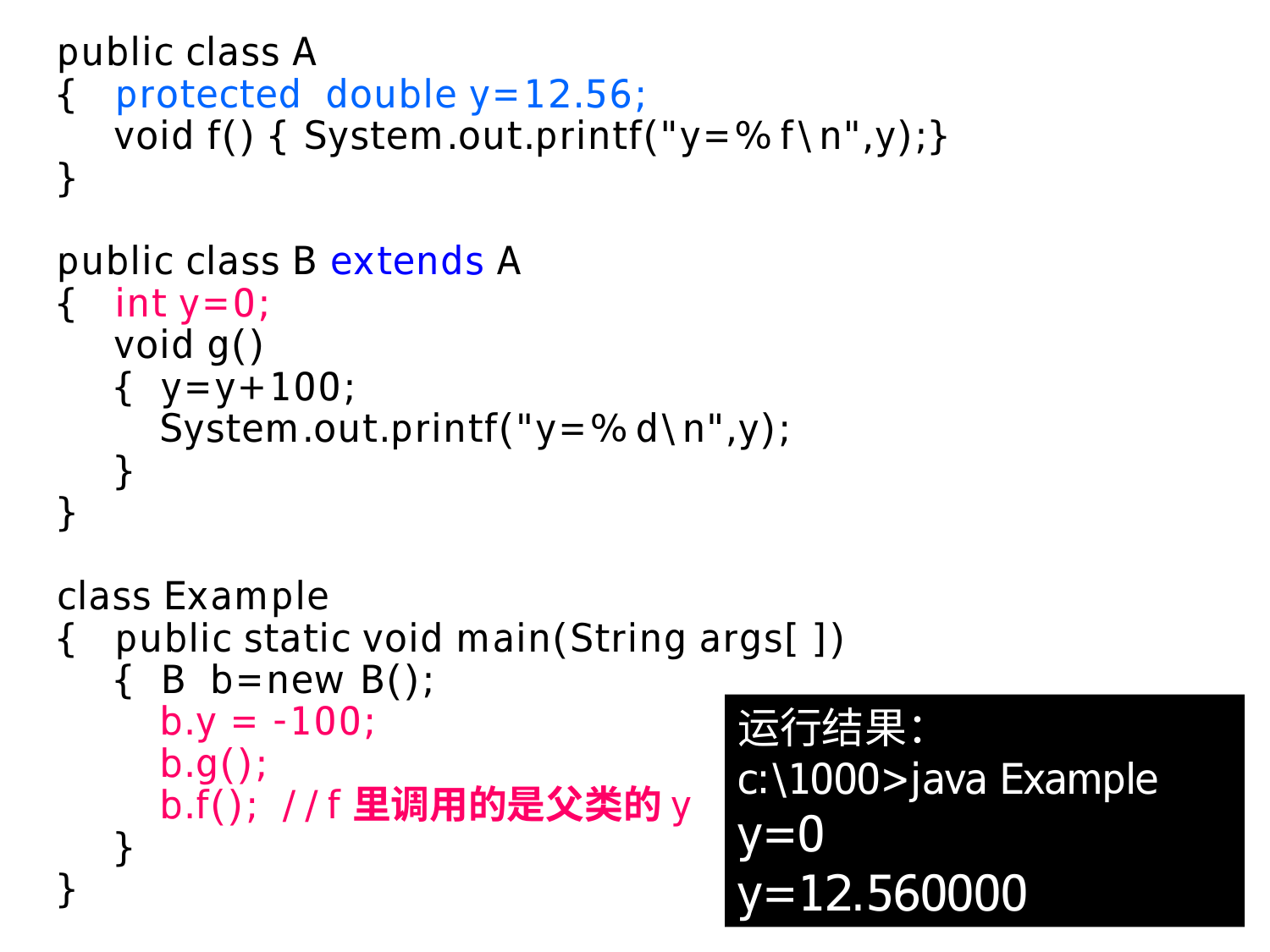

public class A
{   protected  double y=12.56;
     void f() { System.out.printf("y=%f\n",y);}
}

public class B extends A
{   int y=0;
     void g()
     {  y=y+100;
         System.out.printf("y=%d\n",y);
     }
}

class Example
{   public static void main(String args[ ])
     {  B  b=new B();
         b.y = -100;
         b.g();
         b.f();  //f里调用的是父类的y
     }
}
运行结果：
c:\1000>java Example
y=0
y=12.560000